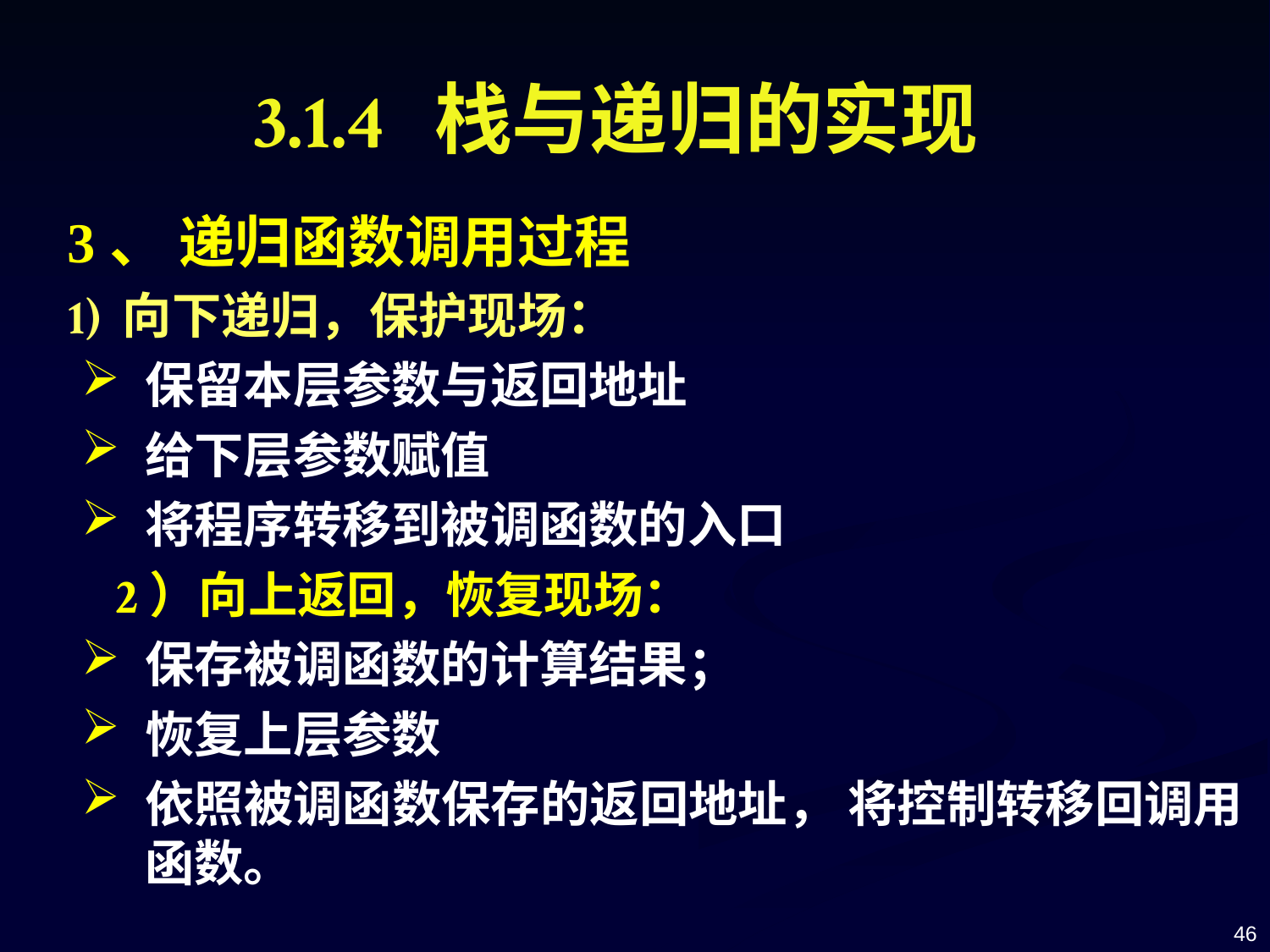

# 3.1.4  栈与递归的实现
3、 递归函数调用过程
1) 向下递归，保护现场：
保留本层参数与返回地址
给下层参数赋值
将程序转移到被调函数的入口
2）向上返回，恢复现场：
保存被调函数的计算结果；
恢复上层参数
依照被调函数保存的返回地址， 将控制转移回调用函数。
46